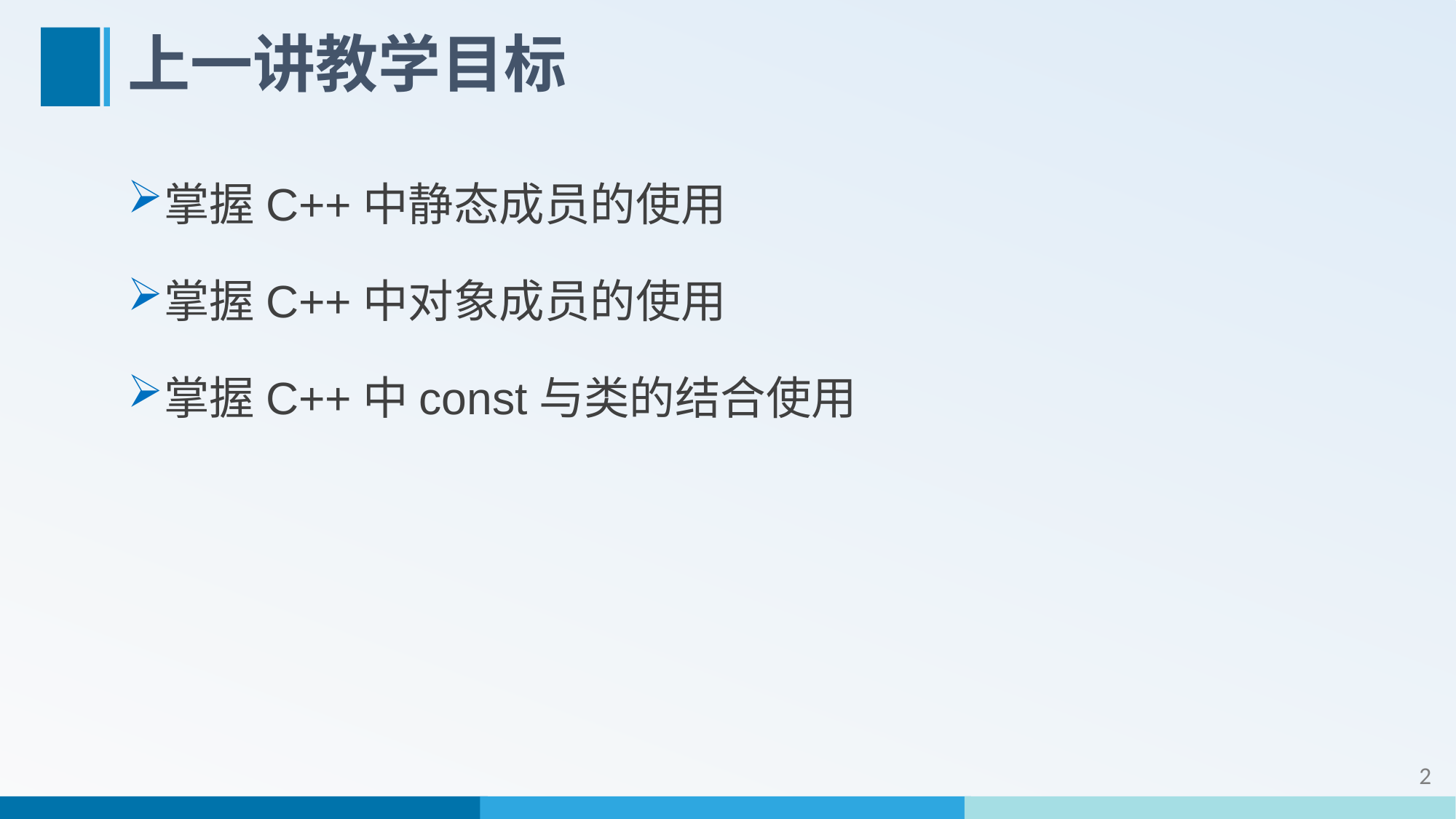

# 上一讲教学目标
掌握C++中静态成员的使用
掌握C++中对象成员的使用
掌握C++中const与类的结合使用